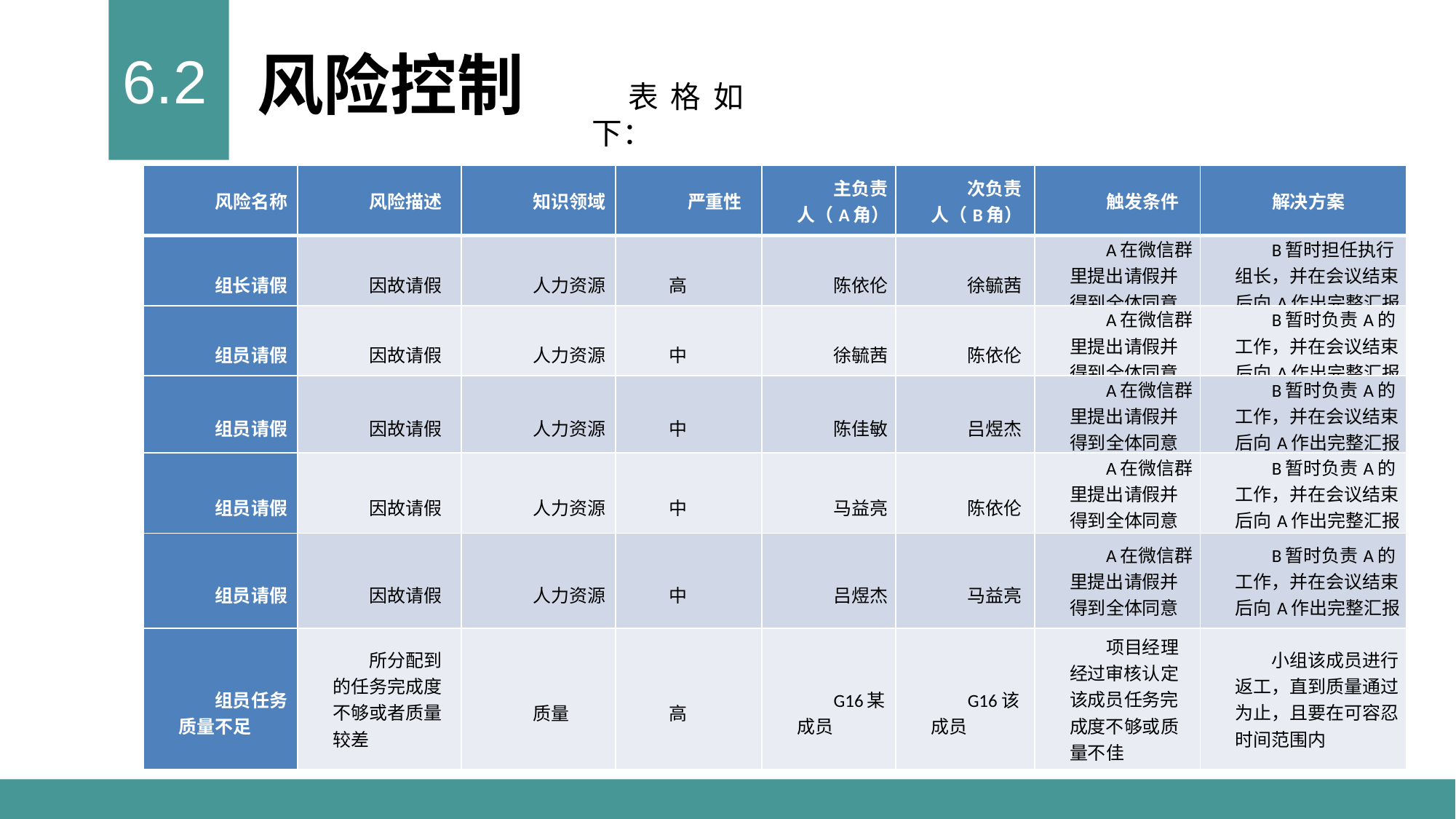

6.2
风险控制
表格如下：
| 风险名称 | 风险描述 | 知识领域 | 严重性 | 主负责人（A角） | 次负责人（B角） | 触发条件 | 解决方案 |
| --- | --- | --- | --- | --- | --- | --- | --- |
| 组长请假 | 因故请假 | 人力资源 | 高 | 陈依伦 | 徐毓茜 | A在微信群里提出请假并得到全体同意 | B暂时担任执行组长，并在会议结束后向A作出完整汇报 |
| 组员请假 | 因故请假 | 人力资源 | 中 | 徐毓茜 | 陈依伦 | A在微信群里提出请假并得到全体同意 | B暂时负责A的工作，并在会议结束后向A作出完整汇报 |
| 组员请假 | 因故请假 | 人力资源 | 中 | 陈佳敏 | 吕煜杰 | A在微信群里提出请假并得到全体同意 | B暂时负责A的工作，并在会议结束后向A作出完整汇报 |
| 组员请假 | 因故请假 | 人力资源 | 中 | 马益亮 | 陈依伦 | A在微信群里提出请假并得到全体同意 | B暂时负责A的工作，并在会议结束后向A作出完整汇报 |
| 组员请假 | 因故请假 | 人力资源 | 中 | 吕煜杰 | 马益亮 | A在微信群里提出请假并得到全体同意 | B暂时负责A的工作，并在会议结束后向A作出完整汇报 |
| 组员任务质量不足 | 所分配到的任务完成度不够或者质量较差 | 质量 | 高 | G16某成员 | G16该成员 | 项目经理经过审核认定该成员任务完成度不够或质量不佳 | 小组该成员进行返工，直到质量通过为止，且要在可容忍时间范围内 |